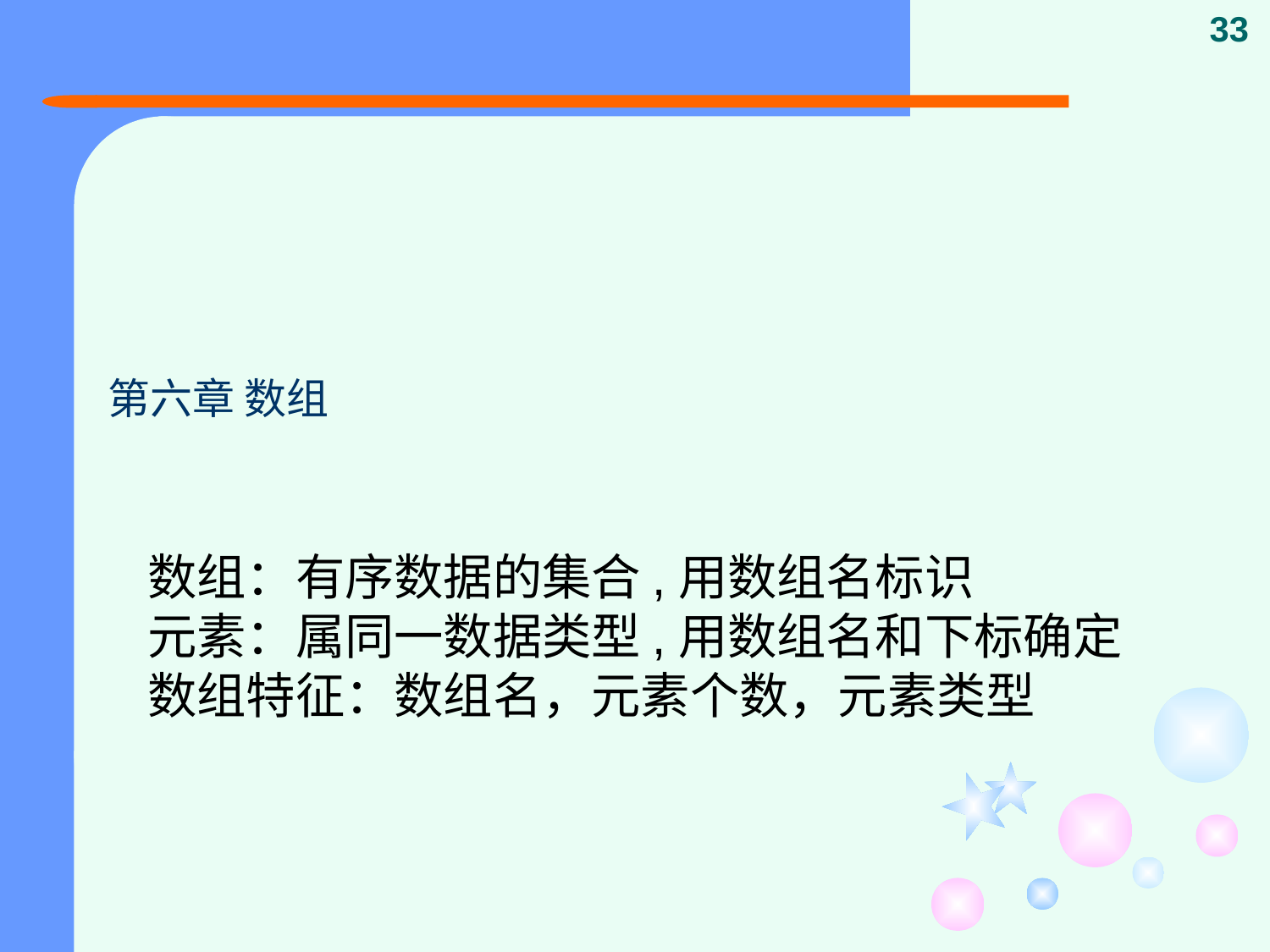

33
第六章 数组
数组：有序数据的集合,用数组名标识
元素：属同一数据类型,用数组名和下标确定
数组特征：数组名，元素个数，元素类型